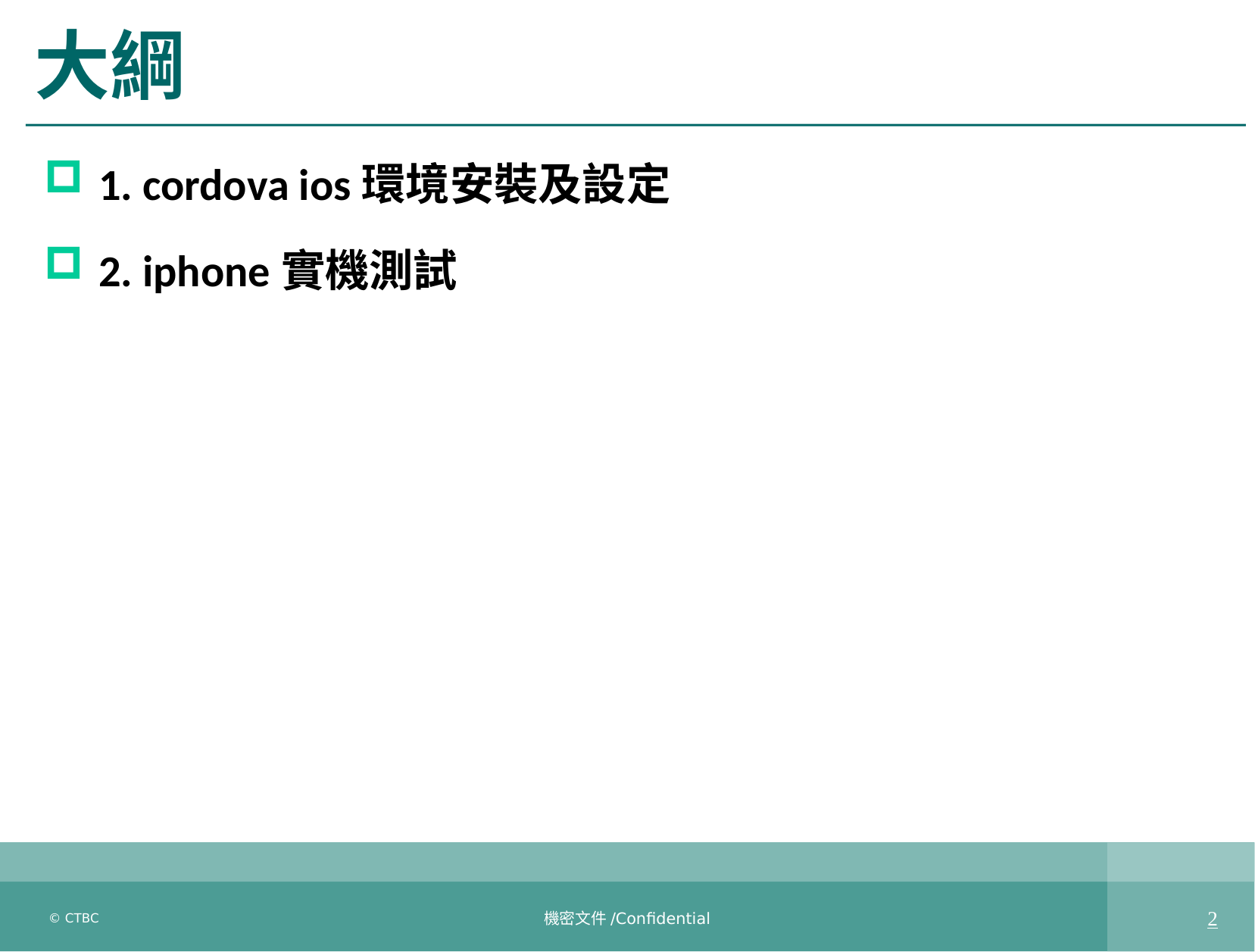

# 大綱
1. cordova ios環境安裝及設定
2. iphone實機測試
2